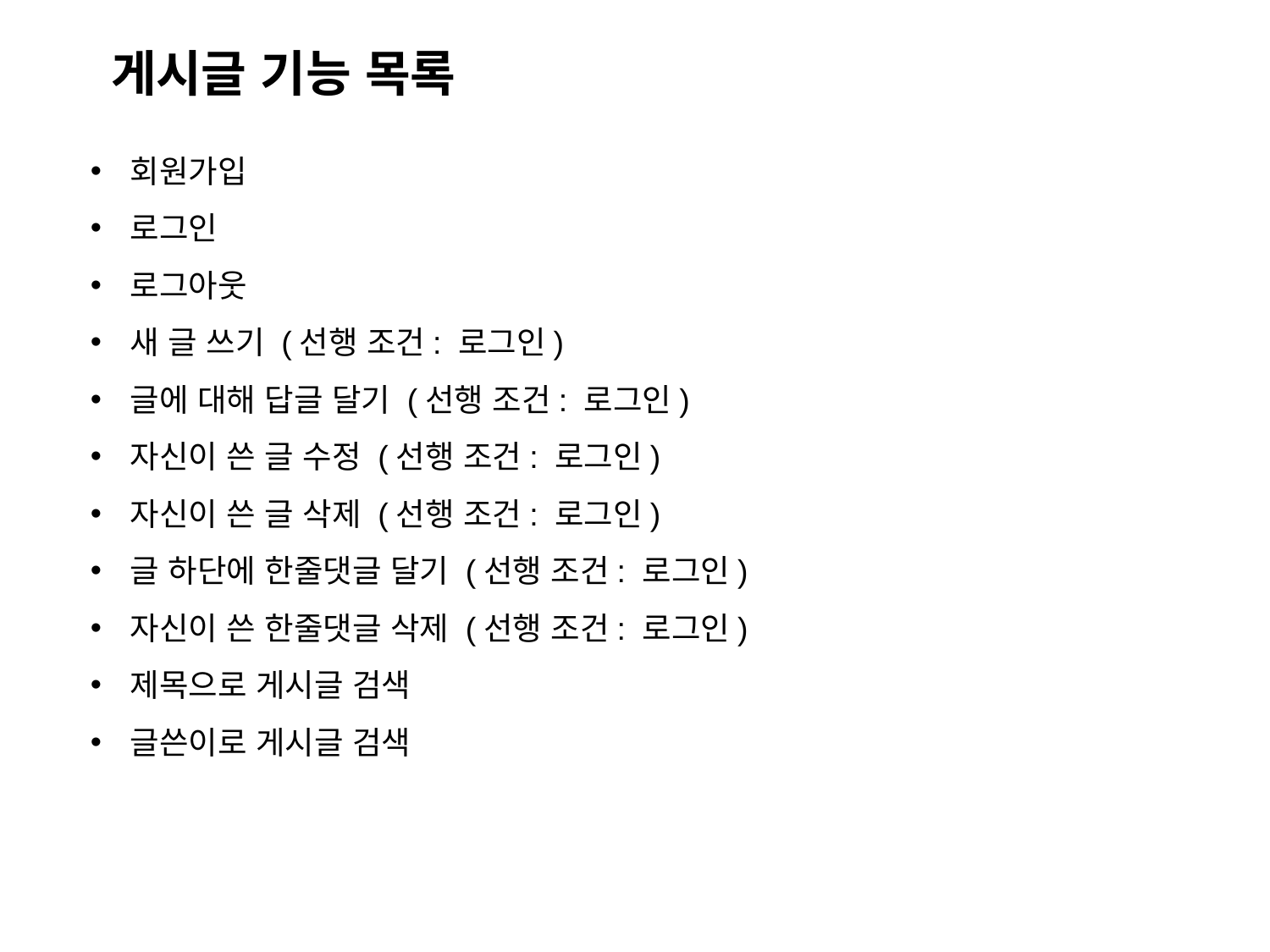

게시글 기능 목록
회원가입
로그인
로그아웃
새 글 쓰기 (선행 조건: 로그인)
글에 대해 답글 달기 (선행 조건: 로그인)
자신이 쓴 글 수정 (선행 조건: 로그인)
자신이 쓴 글 삭제 (선행 조건: 로그인)
글 하단에 한줄댓글 달기 (선행 조건: 로그인)
자신이 쓴 한줄댓글 삭제 (선행 조건: 로그인)
제목으로 게시글 검색
글쓴이로 게시글 검색